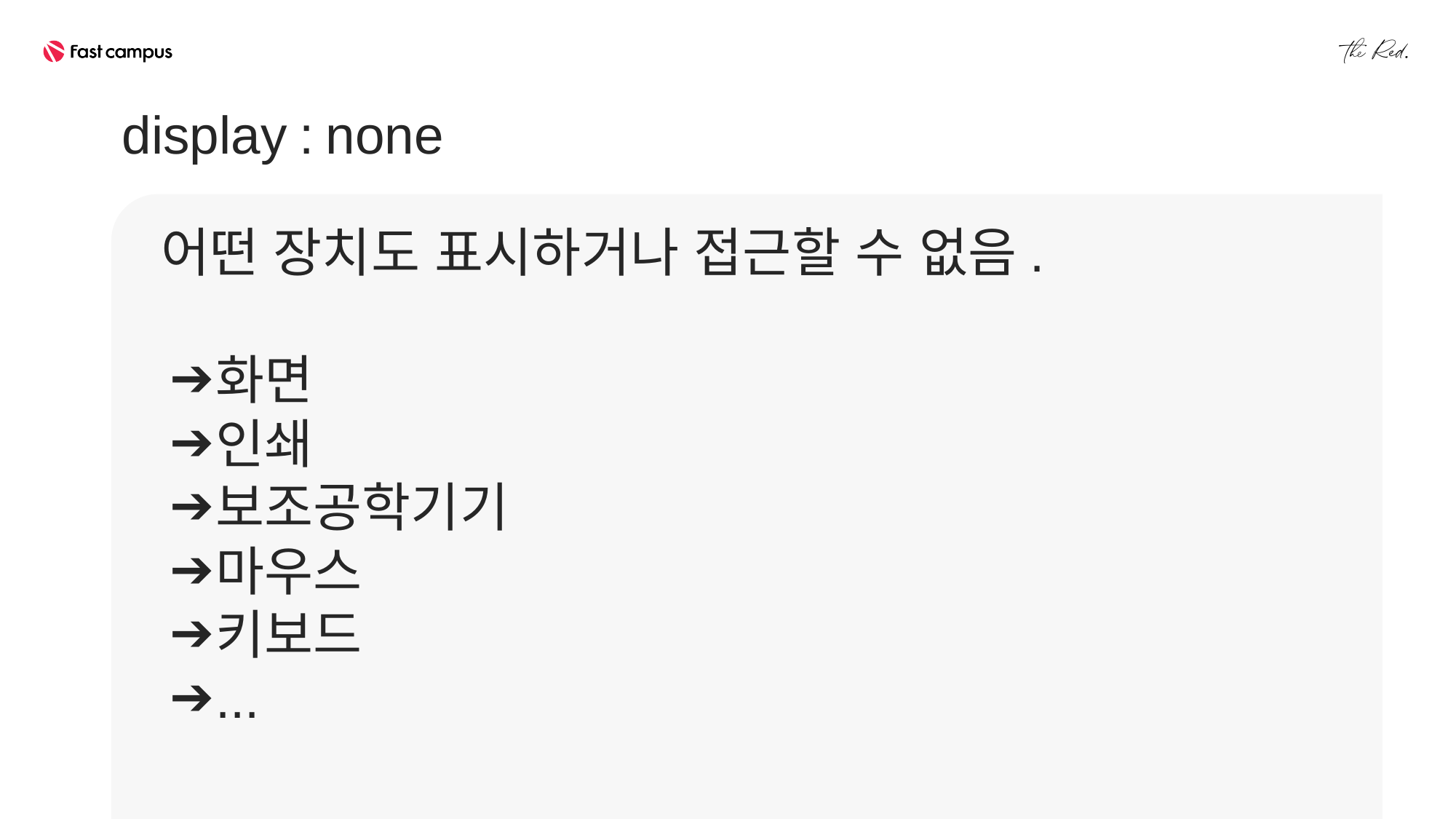

display : none
어떤 장치도 표시하거나 접근할 수 없음.

화면
인쇄
보조공학기기
마우스
키보드
...